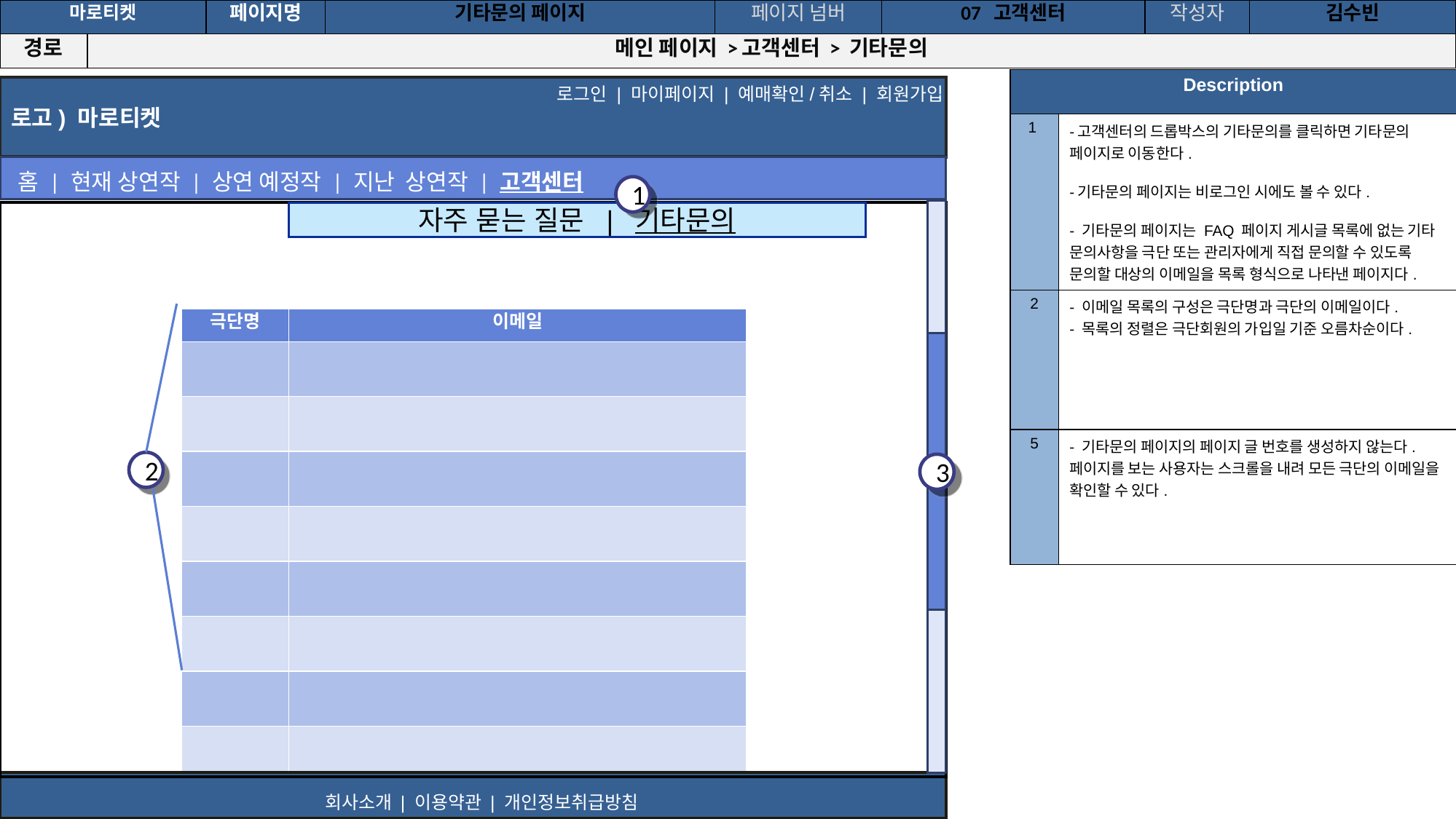

공간(오피스) 대여 시스템
| 마로티켓 |  | 페이지명 | 기타문의 페이지 | 페이지 넘버 | 07 고객센터 | 작성자 | 김수빈 |
| --- | --- | --- | --- | --- | --- | --- | --- |
| 경로 | 메인 페이지 >고객센터 > 기타문의 |  |  |  |  |  |  |
| Description |  |
| --- | --- |
| 1 | -고객센터의 드롭박스의 기타문의를 클릭하면 기타문의 페이지로 이동한다. -기타문의 페이지는 비로그인 시에도 볼 수 있다. - 기타문의 페이지는 FAQ 페이지 게시글 목록에 없는 기타 문의사항을 극단 또는 관리자에게 직접 문의할 수 있도록 문의할 대상의 이메일을 목록 형식으로 나타낸 페이지다. |
| 2 | - 이메일 목록의 구성은 극단명과 극단의 이메일이다. - 목록의 정렬은 극단회원의 가입일 기준 오름차순이다. |
| 5 | - 기타문의 페이지의 페이지 글 번호를 생성하지 않는다. 페이지를 보는 사용자는 스크롤을 내려 모든 극단의 이메일을 확인할 수 있다. |
로고) 마로티켓
로그인 | 마이페이지 | 예매확인/취소 | 회원가입

홈 | 현재 상연작 | 상연 예정작 | 지난  상연작 | 고객센터
1

자주 묻는 질문  |  기타문의
| 극단명 | 이메일 |
| --- | --- |
|  |  |
|  |  |
|  |  |
|  |  |
|  |  |
|  |  |
|  |  |
|  |  |
|  |  |

2
3
회사소개 | 이용약관 | 개인정보취급방침